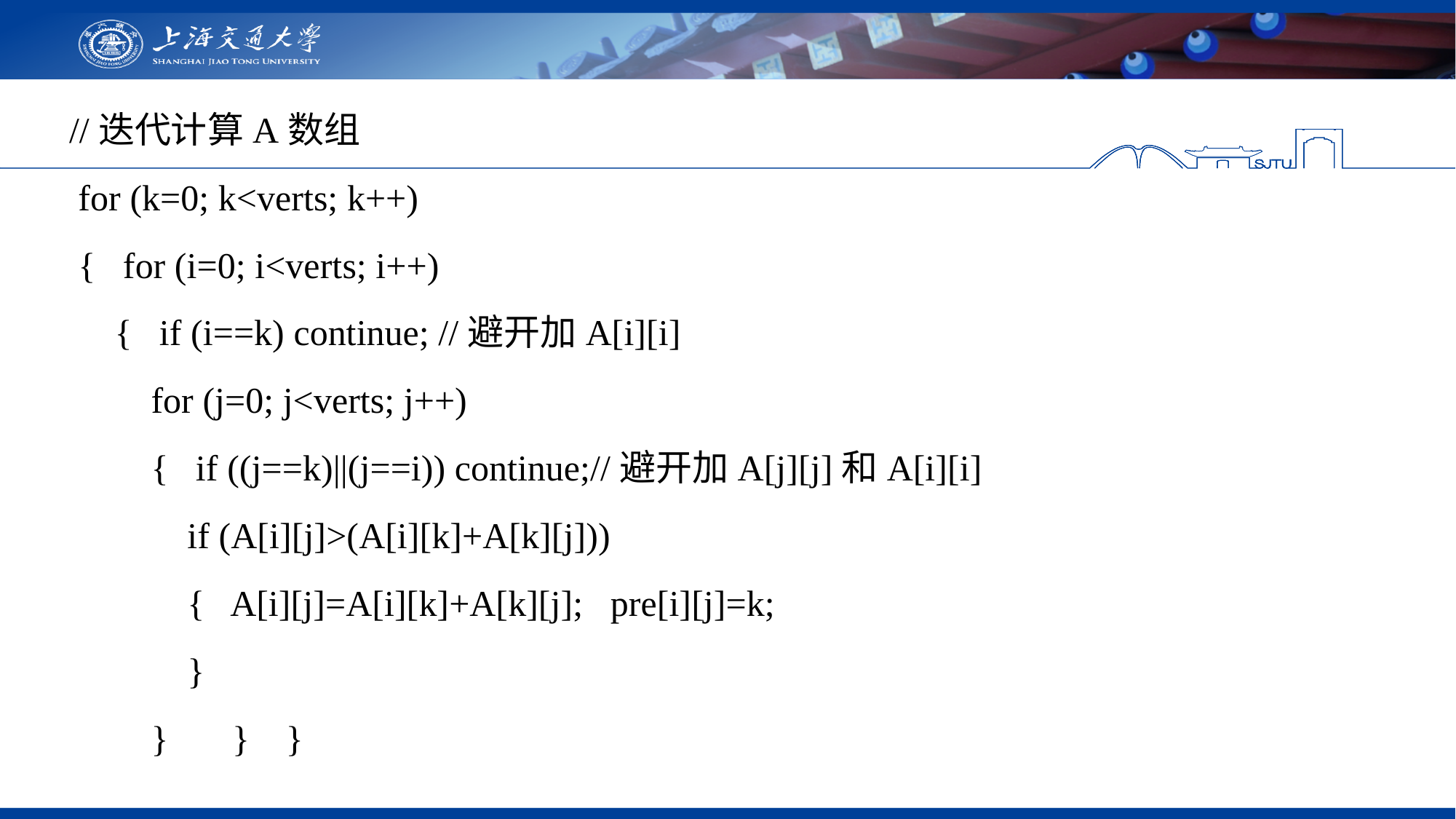

//迭代计算A数组
    for (k=0; k<verts; k++)
    {   for (i=0; i<verts; i++)
        {   if (i==k) continue; //避开加A[i][i]
            for (j=0; j<verts; j++)
            {   if ((j==k)||(j==i)) continue;//避开加A[j][j]和A[i][i]
                if (A[i][j]>(A[i][k]+A[k][j]))
                {   A[i][j]=A[i][k]+A[k][j];   pre[i][j]=k;
                }
            }       }    }